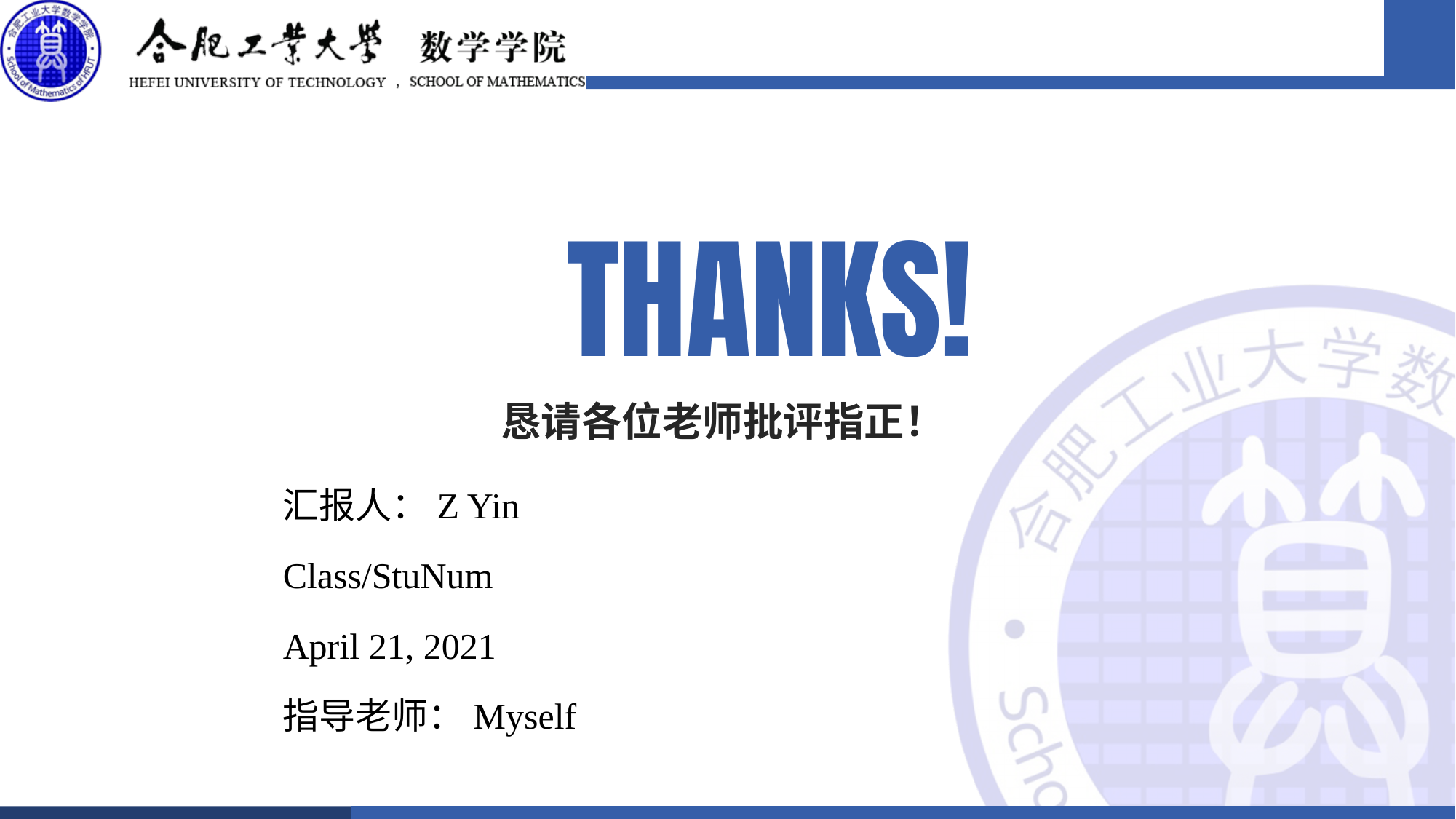

THANKS!
恳请各位老师批评指正！
汇报人：Z Yin
Class/StuNum
April 21, 2021
指导老师：Myself